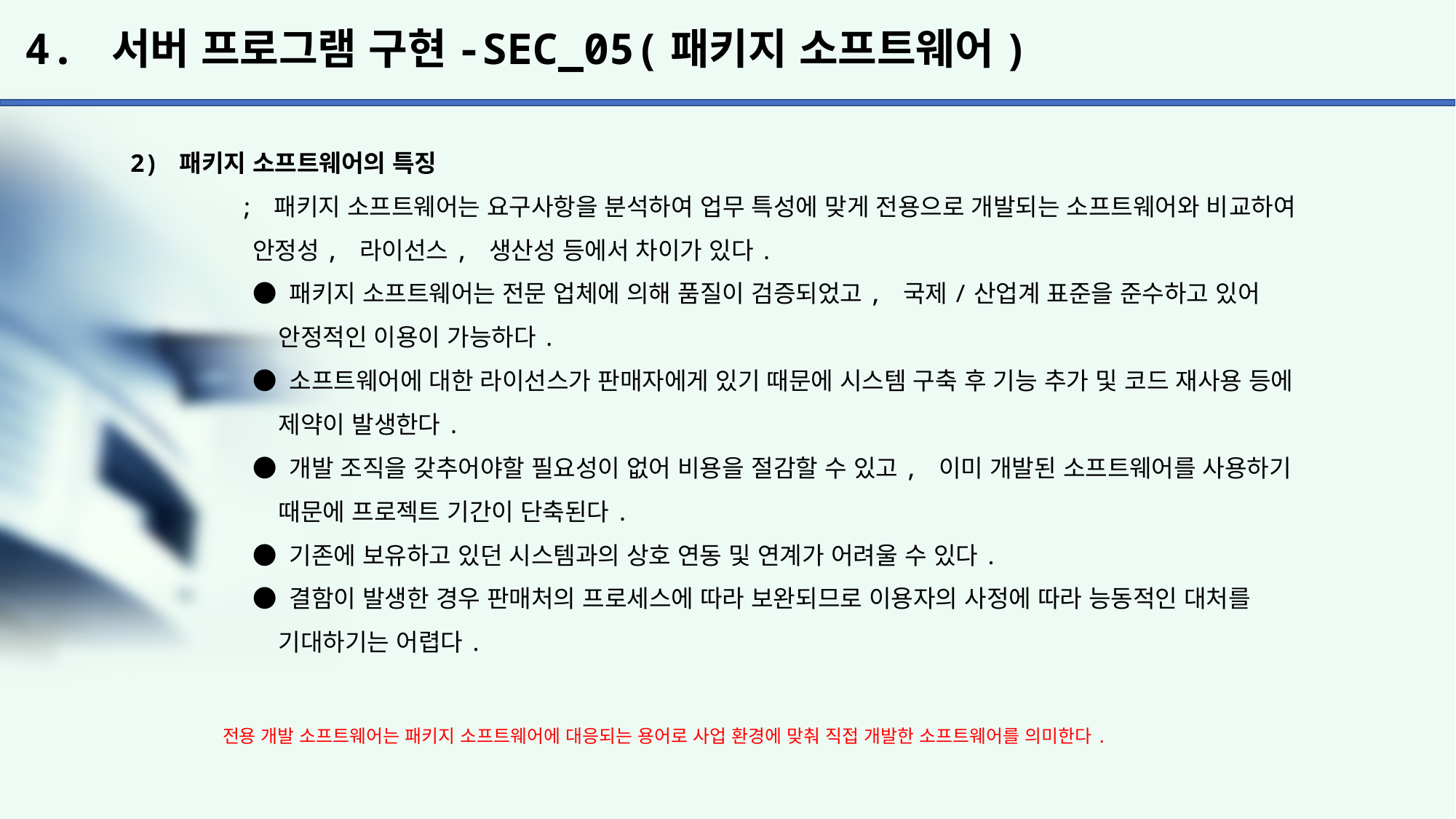

# 4. 서버 프로그램 구현-SEC_05(패키지 소프트웨어)
2) 패키지 소프트웨어의 특징
	; 패키지 소프트웨어는 요구사항을 분석하여 업무 특성에 맞게 전용으로 개발되는 소프트웨어와 비교하여
	  안정성, 라이선스, 생산성 등에서 차이가 있다.
	  ● 패키지 소프트웨어는 전문 업체에 의해 품질이 검증되었고, 국제/산업계 표준을 준수하고 있어
	     안정적인 이용이 가능하다.
	  ● 소프트웨어에 대한 라이선스가 판매자에게 있기 때문에 시스템 구축 후 기능 추가 및 코드 재사용 등에
	     제약이 발생한다.
	  ● 개발 조직을 갖추어야할 필요성이 없어 비용을 절감할 수 있고, 이미 개발된 소프트웨어를 사용하기
	     때문에 프로젝트 기간이 단축된다.
	  ● 기존에 보유하고 있던 시스템과의 상호 연동 및 연계가 어려울 수 있다.
	  ● 결함이 발생한 경우 판매처의 프로세스에 따라 보완되므로 이용자의 사정에 따라 능동적인 대처를
	     기대하기는 어렵다.
전용 개발 소프트웨어는 패키지 소프트웨어에 대응되는 용어로 사업 환경에 맞춰 직접 개발한 소프트웨어를 의미한다.